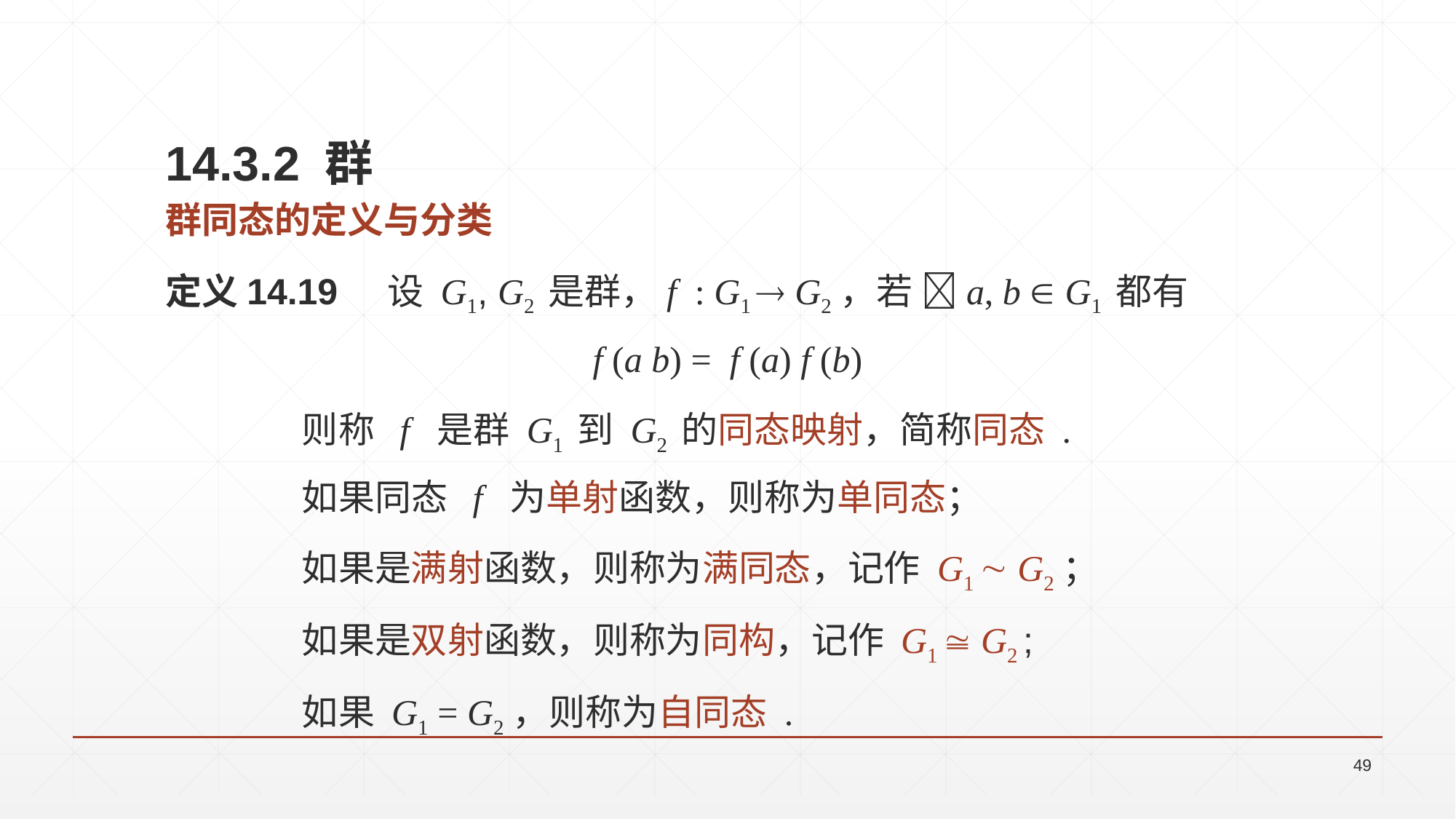

14.3.2 群
群同态的定义与分类
定义14.19    设 G1, G2 是群，f  : G1 → G2，若 ∀a, b ∈ G1 都有
f (a b) =  f (a) f (b)
		则称  f  是群 G1 到 G2 的同态映射，简称同态 .
		如果同态  f  为单射函数，则称为单同态；
		如果是满射函数，则称为满同态，记作 G1 ∼ G2；
		如果是双射函数，则称为同构，记作 G1 ≅ G2 ;
		如果 G1 = G2，则称为自同态 .
49